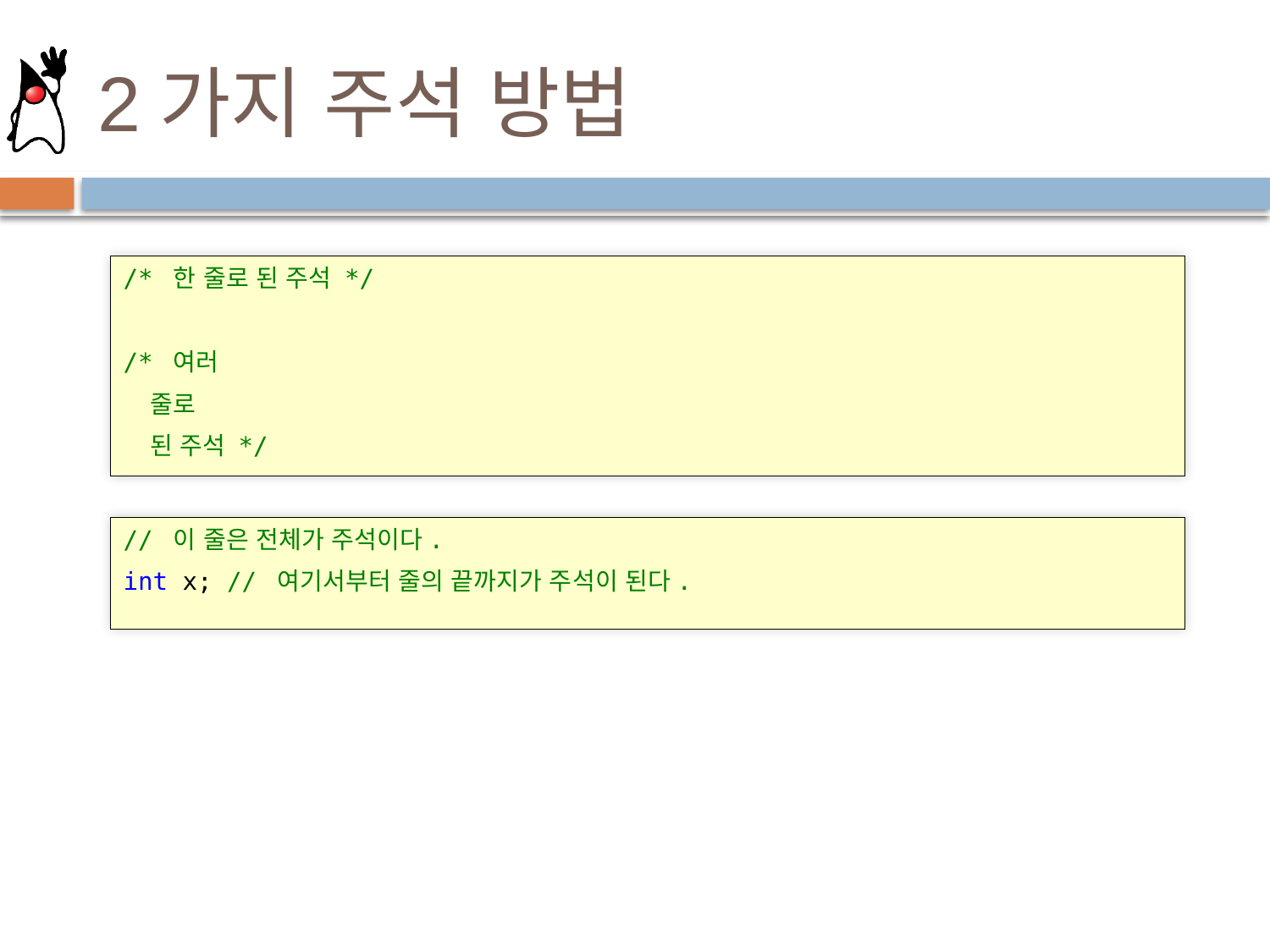

# 2가지 주석 방법
/* 한 줄로 된 주석 */

/* 여러
   줄로
   된 주석 */
// 이 줄은 전체가 주석이다.
int x; // 여기서부터 줄의 끝까지가 주석이 된다.